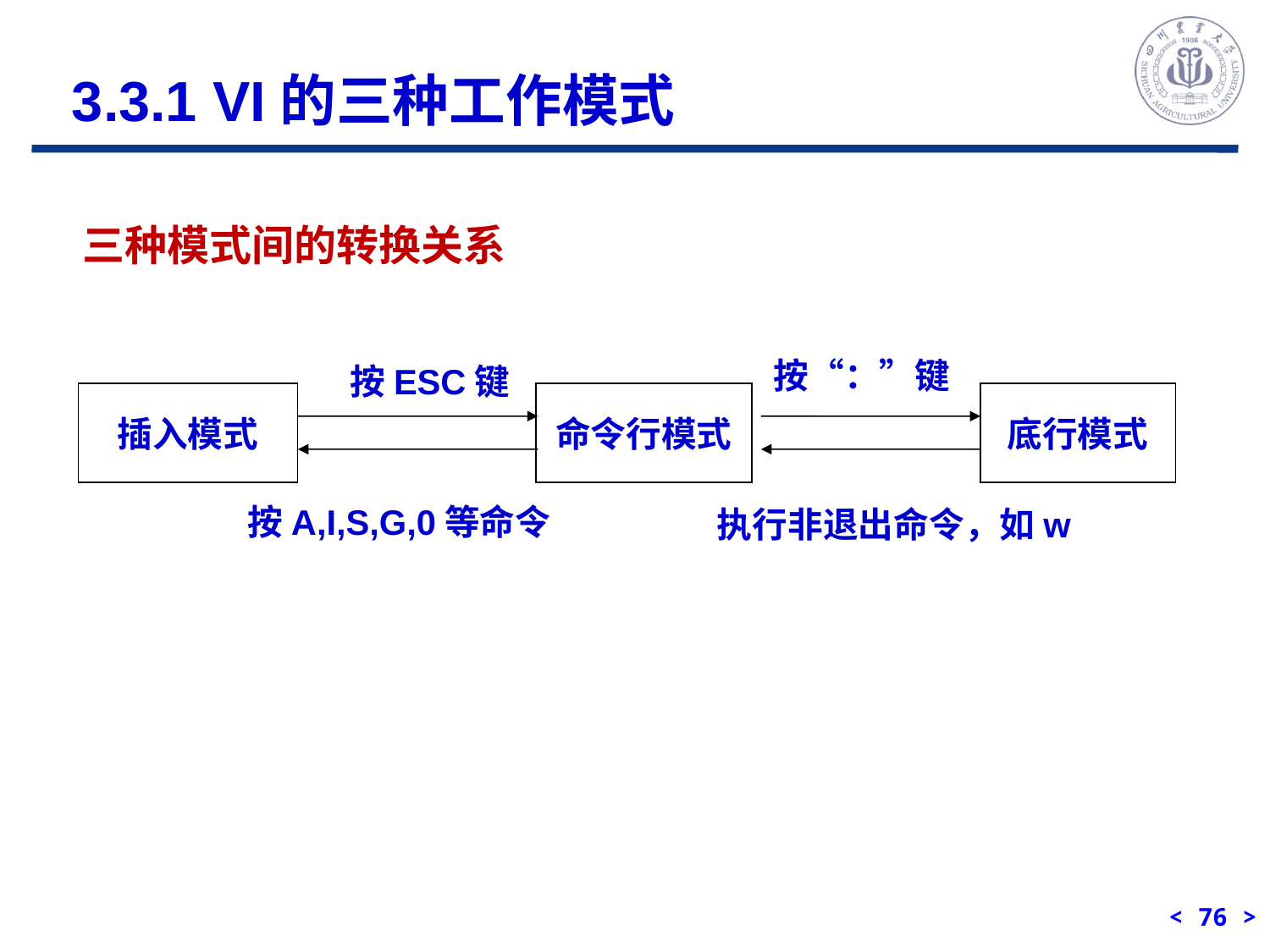

3.3.1 VI的三种工作模式
# 三种模式间的转换关系

按“：”键
按ESC键
插入模式
命令行模式
底行模式

按A,I,S,G,0等命令
执行非退出命令，如w